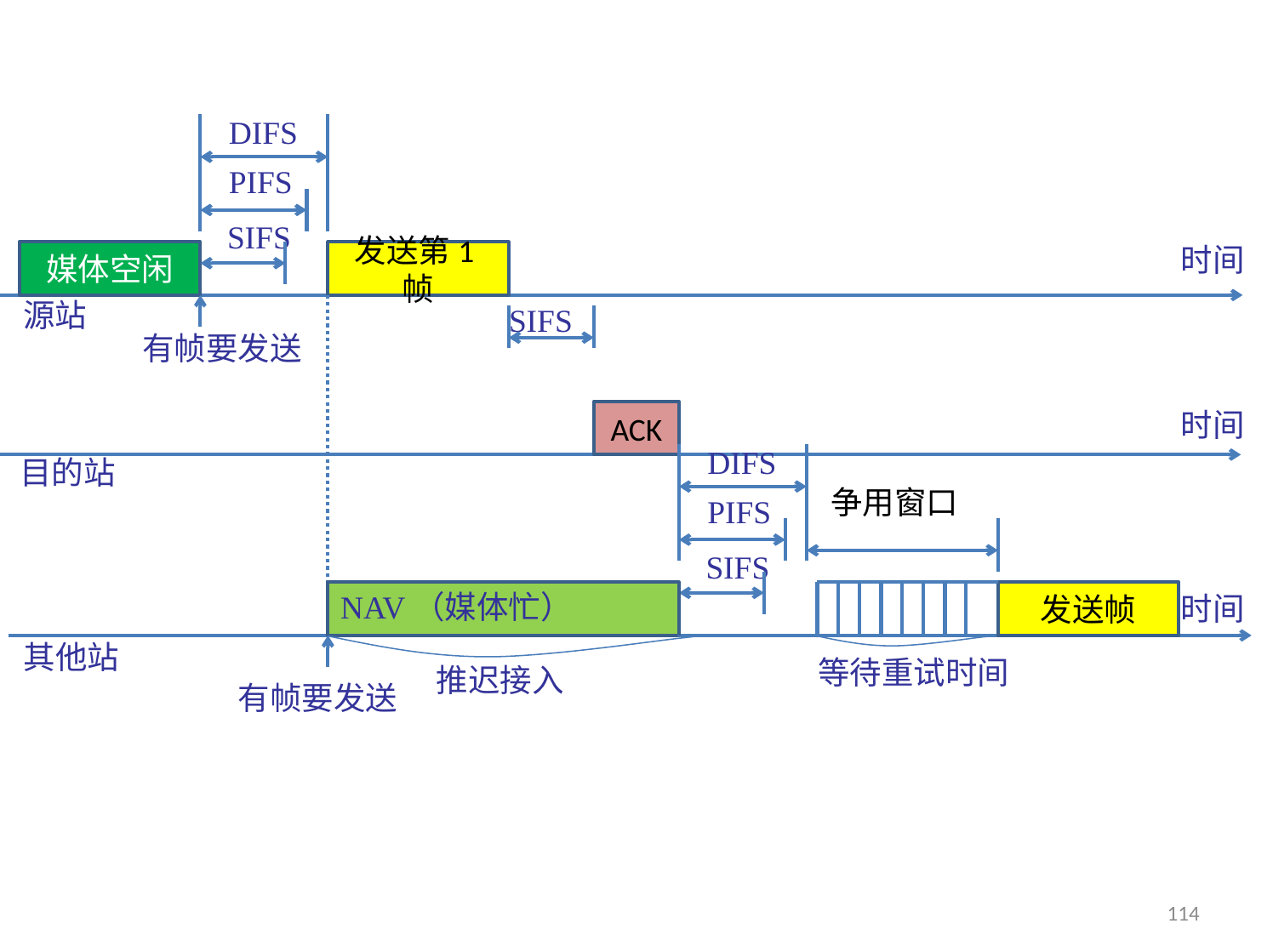

DIFS

PIFS
SIFS
媒体空闲
发送第1帧
时间
源站
SIFS
有帧要发送
ACK
时间
DIFS

PIFS
目的站
争用窗口
SIFS
NAV（媒体忙）
发送帧

时间

其他站
等待重试时间
推迟接入
有帧要发送
114